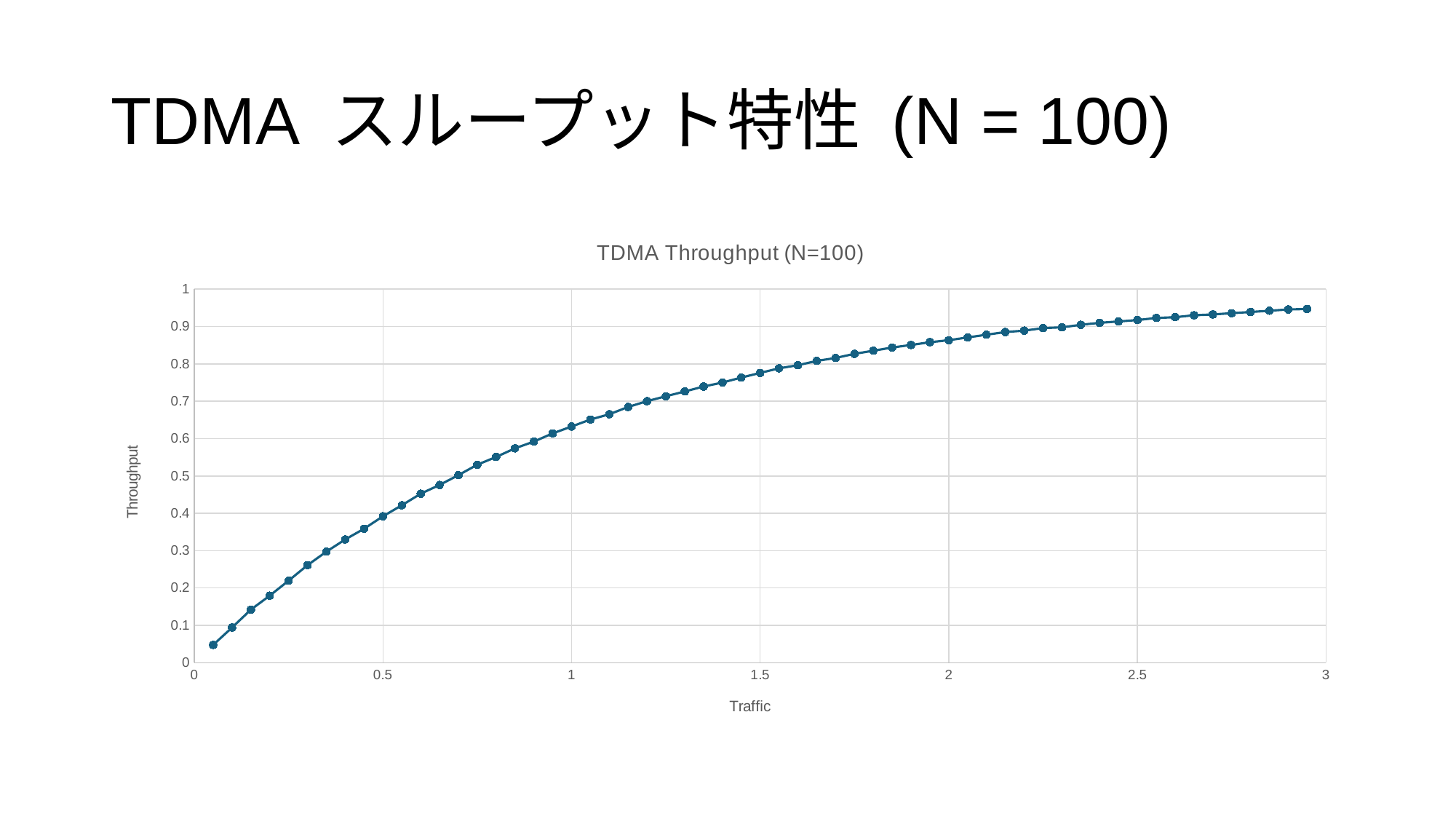

# TDMA スループット特性 (N = 100)

### Chart:  TDMA Throughput (N=100)

| Category |  Throughput |
|---|---|